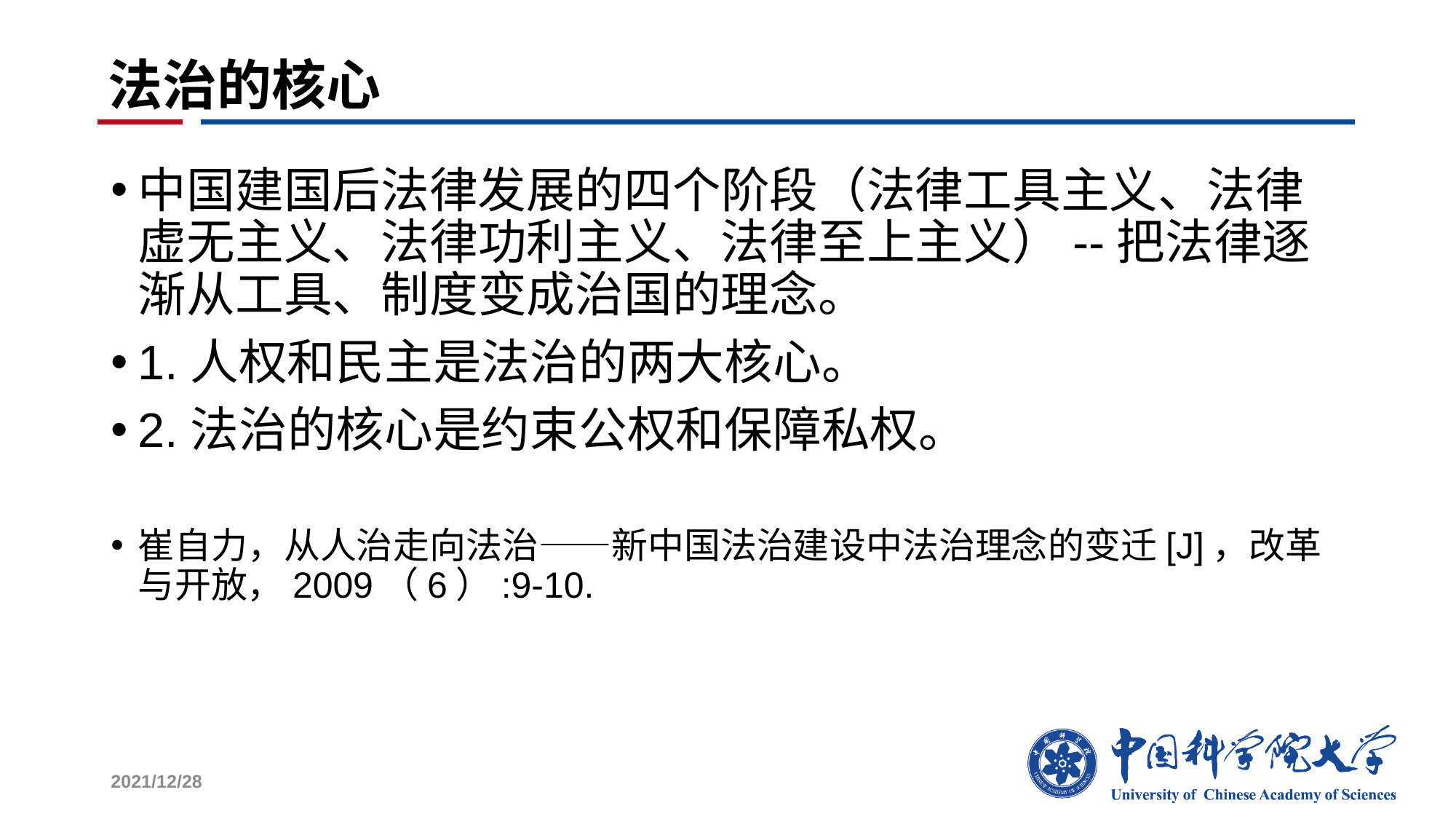

# 法治的核心
中国建国后法律发展的四个阶段（法律工具主义、法律虚无主义、法律功利主义、法律至上主义）--把法律逐渐从工具、制度变成治国的理念。
1.人权和民主是法治的两大核心。
2.法治的核心是约束公权和保障私权。

崔自力，从人治走向法治——新中国法治建设中法治理念的变迁[J]，改革与开放，2009（6）:9-10.
2021/12/28